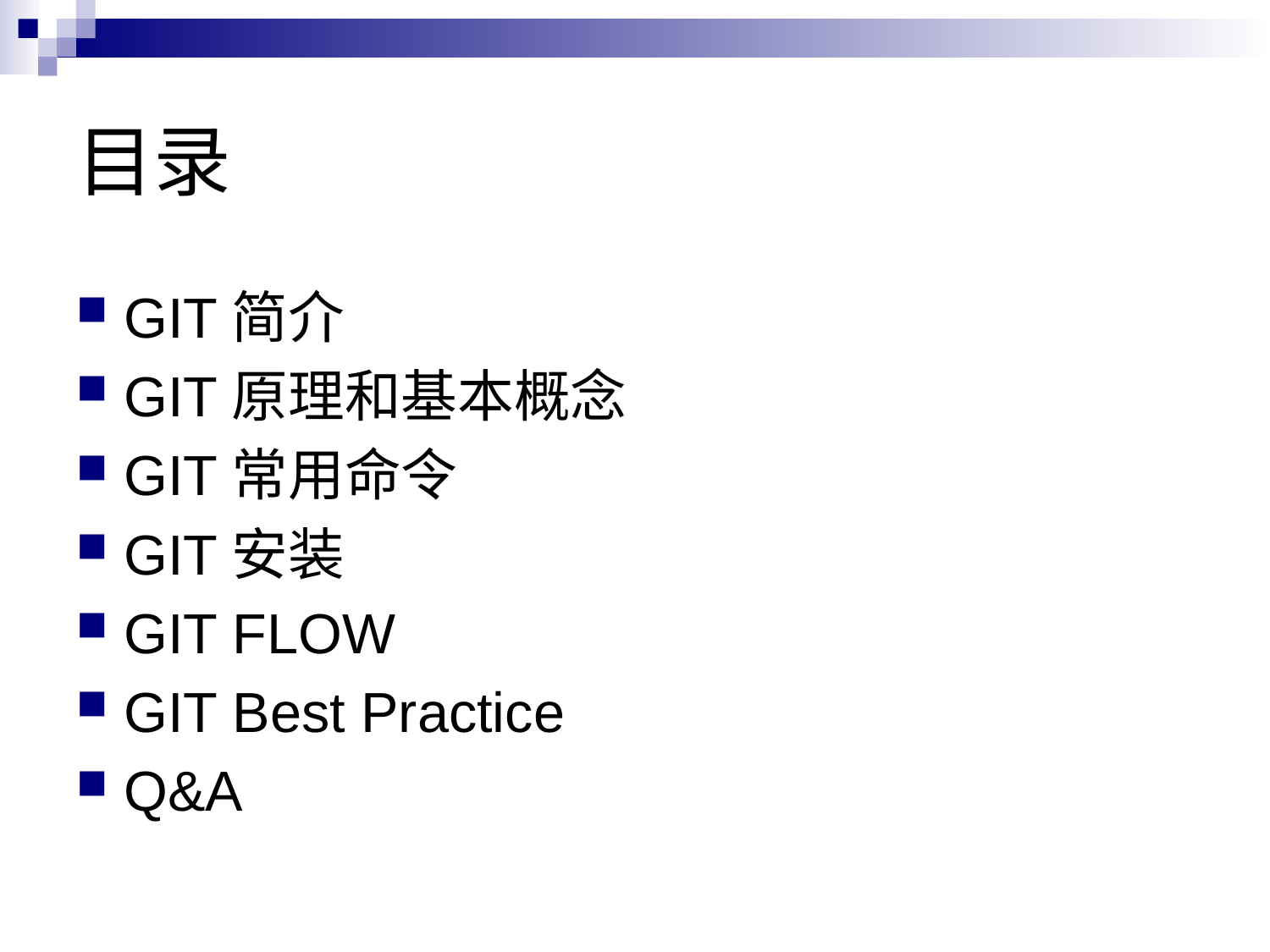

# 目录
GIT简介
GIT原理和基本概念
GIT常用命令
GIT安装
GIT FLOW
GIT Best Practice
Q&A